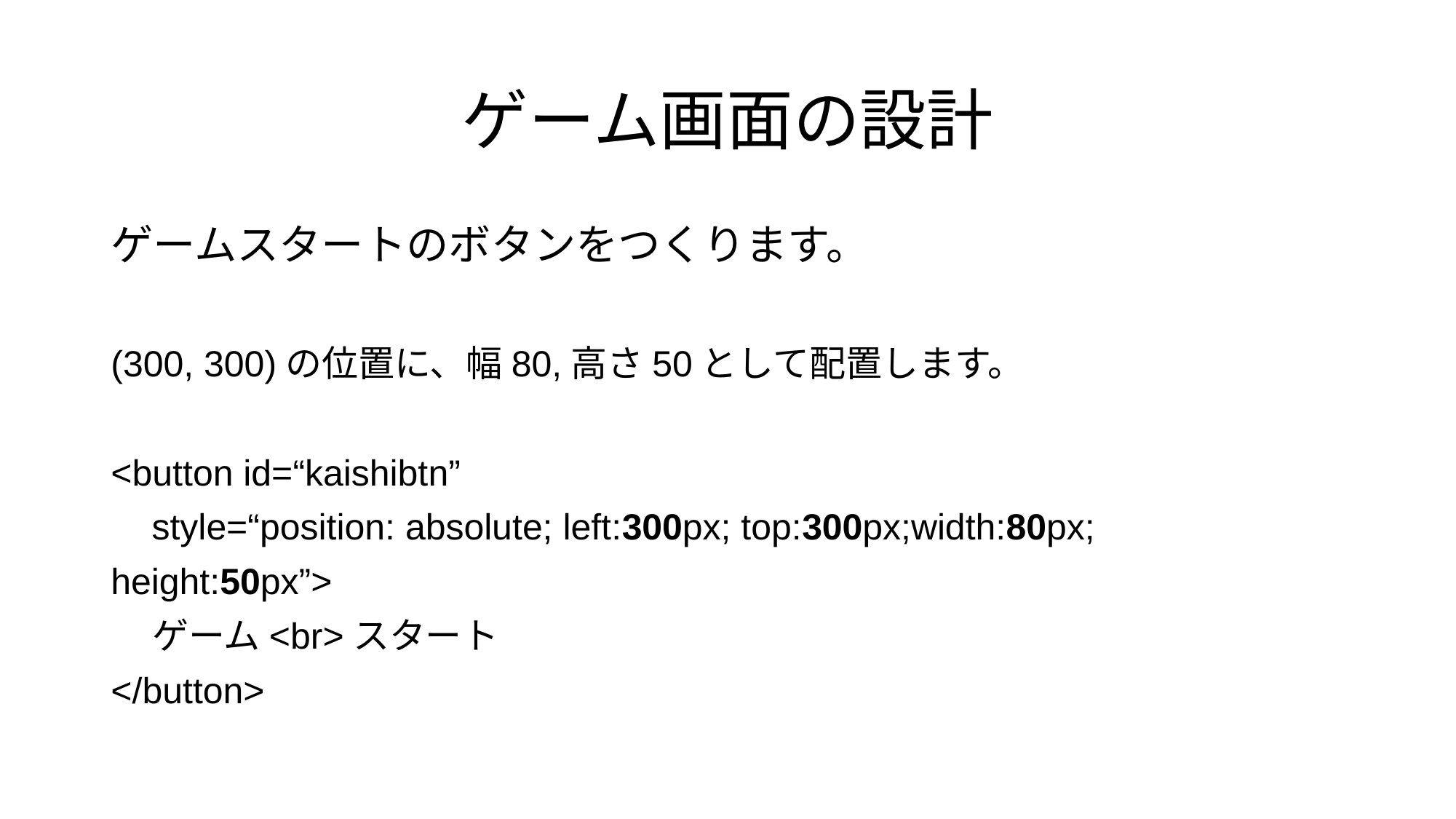

# ゲーム画面の設計
ゲームスタートのボタンをつくります。

(300, 300)の位置に、幅80,高さ50として配置します。

<button id=“kaishibtn”
    style=“position: absolute; left:300px; top:300px;width:80px;
height:50px”>
    ゲーム<br>スタート
</button>